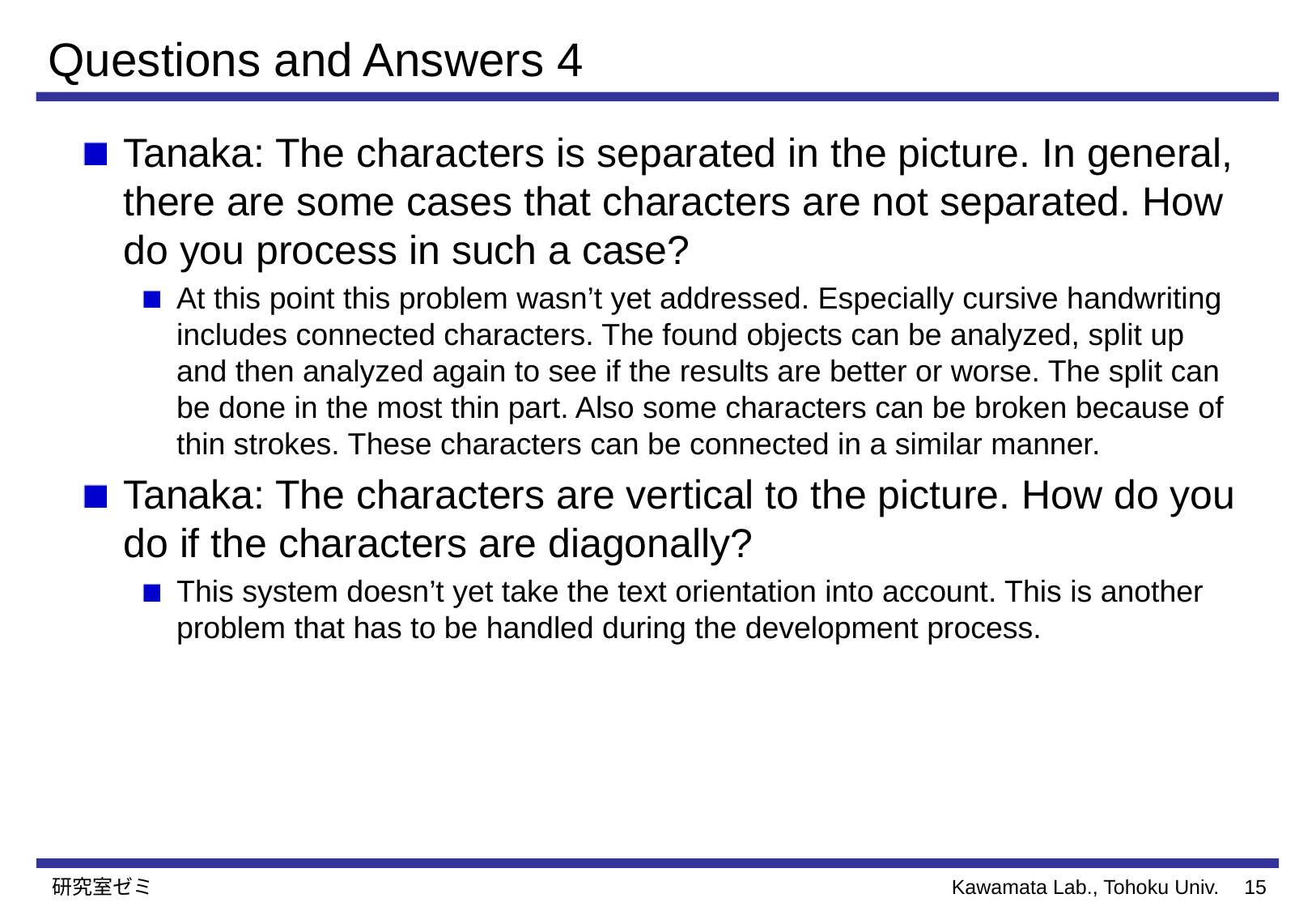

# Questions and Answers 4
Tanaka: The characters is separated in the picture. In general, there are some cases that characters are not separated. How do you process in such a case?
At this point this problem wasn’t yet addressed. Especially cursive handwriting includes connected characters. The found objects can be analyzed, split up and then analyzed again to see if the results are better or worse. The split can be done in the most thin part. Also some characters can be broken because of thin strokes. These characters can be connected in a similar manner.
Tanaka: The characters are vertical to the picture. How do you do if the characters are diagonally?
This system doesn’t yet take the text orientation into account. This is another problem that has to be handled during the development process.

研究室ゼミ
15